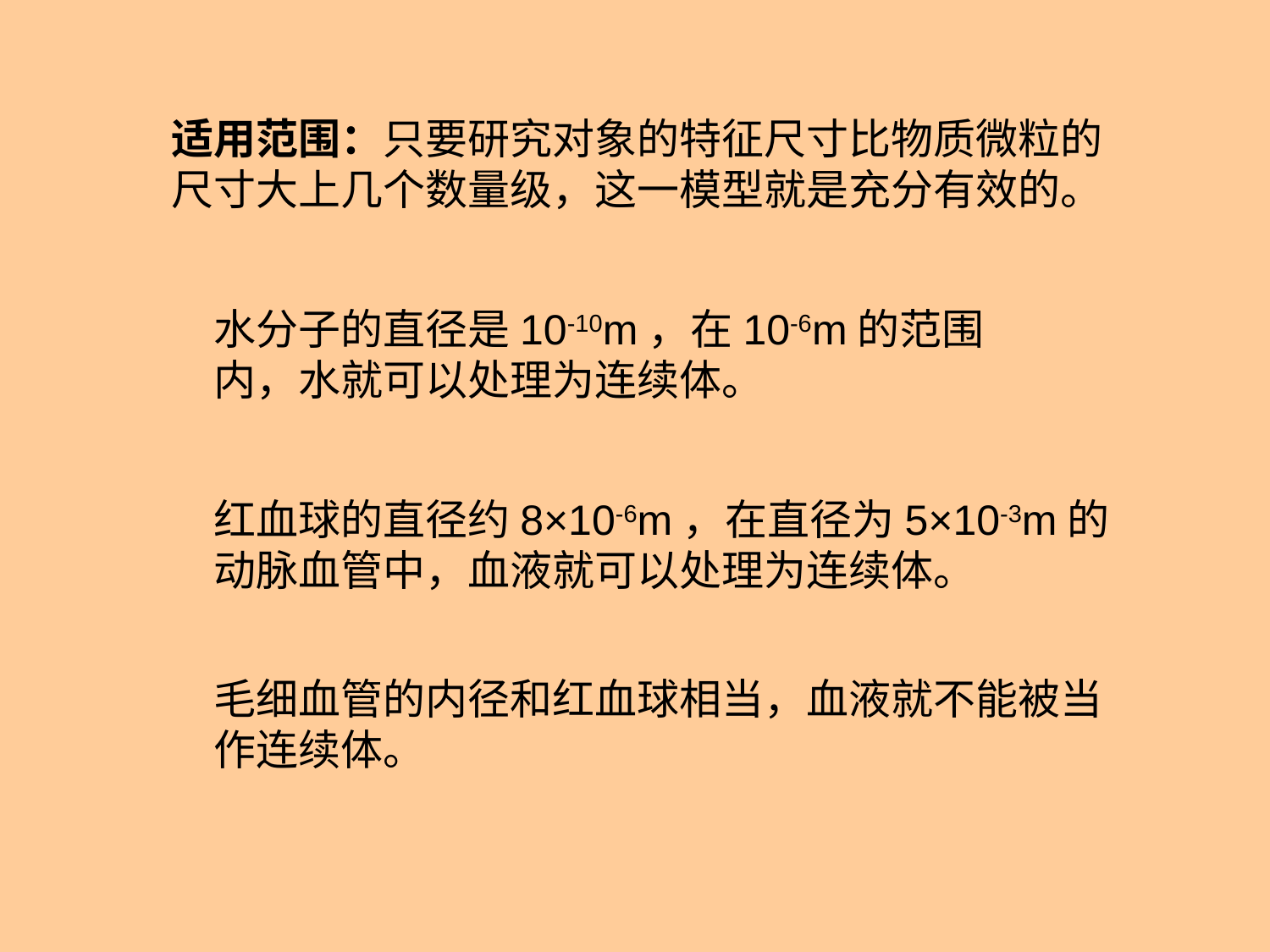

适用范围：只要研究对象的特征尺寸比物质微粒的尺寸大上几个数量级，这一模型就是充分有效的。
水分子的直径是10-10m，在10-6m的范围内，水就可以处理为连续体。
红血球的直径约8×10-6m，在直径为5×10-3m的动脉血管中，血液就可以处理为连续体。
毛细血管的内径和红血球相当，血液就不能被当作连续体。